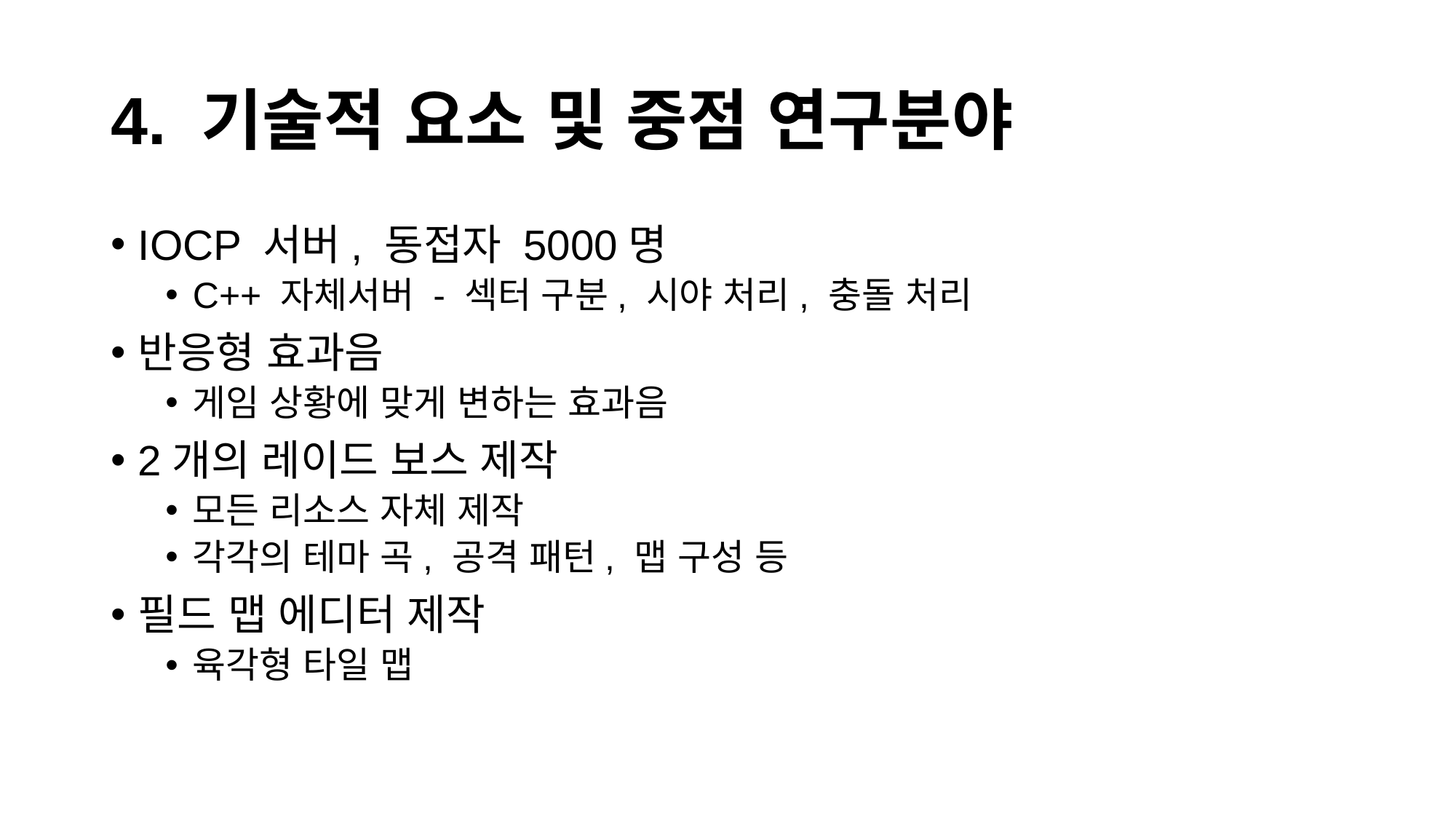

# 4. 기술적 요소 및 중점 연구분야
IOCP 서버, 동접자 5000명
C++ 자체서버 - 섹터 구분, 시야 처리, 충돌 처리
반응형 효과음
게임 상황에 맞게 변하는 효과음
2개의 레이드 보스 제작
모든 리소스 자체 제작
각각의 테마 곡, 공격 패턴, 맵 구성 등
필드 맵 에디터 제작
육각형 타일 맵